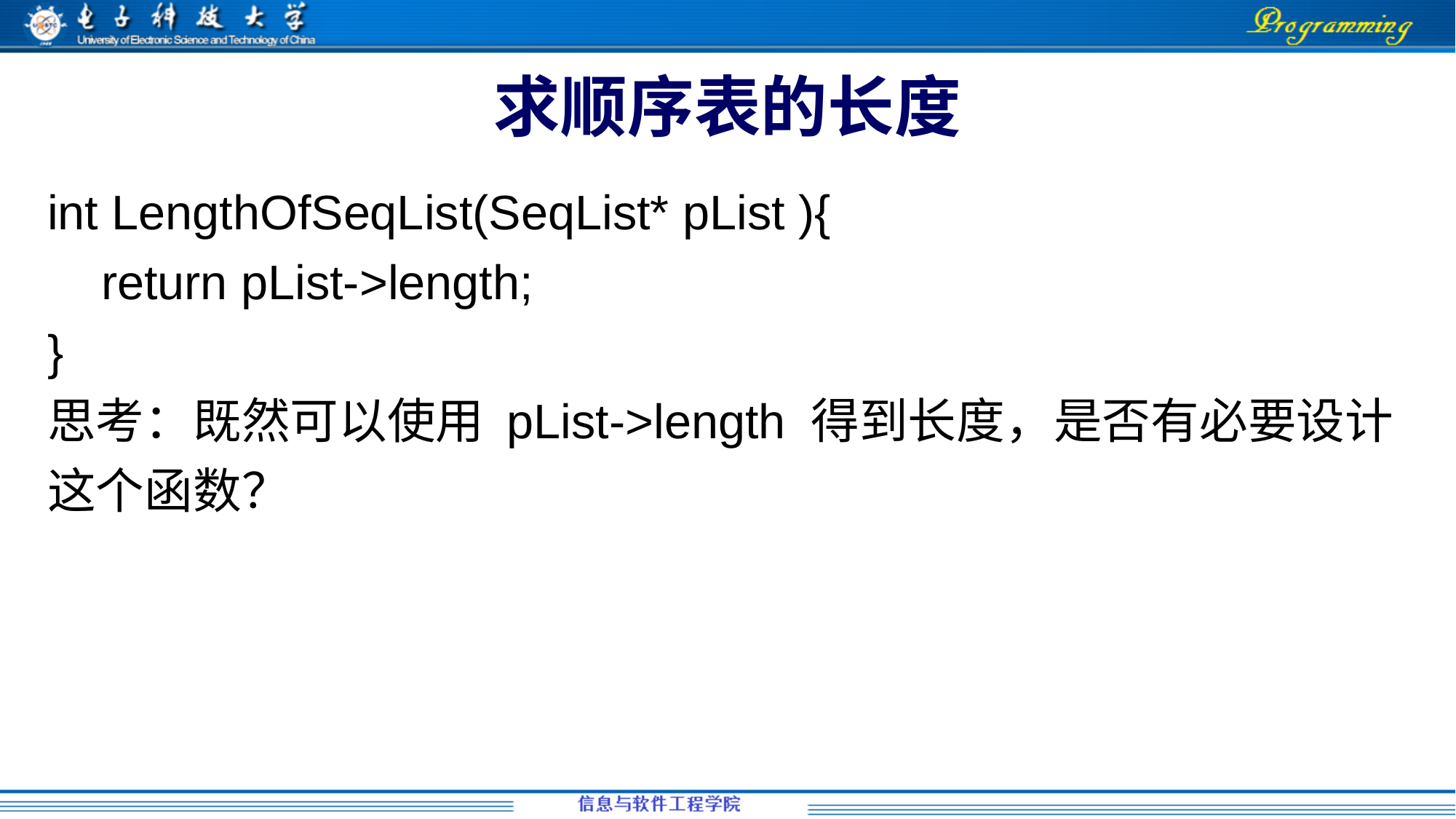

# 求顺序表的长度
int LengthOfSeqList(SeqList* pList ){
    return pList->length;
}
思考：既然可以使用 pList->length 得到长度，是否有必要设计这个函数？